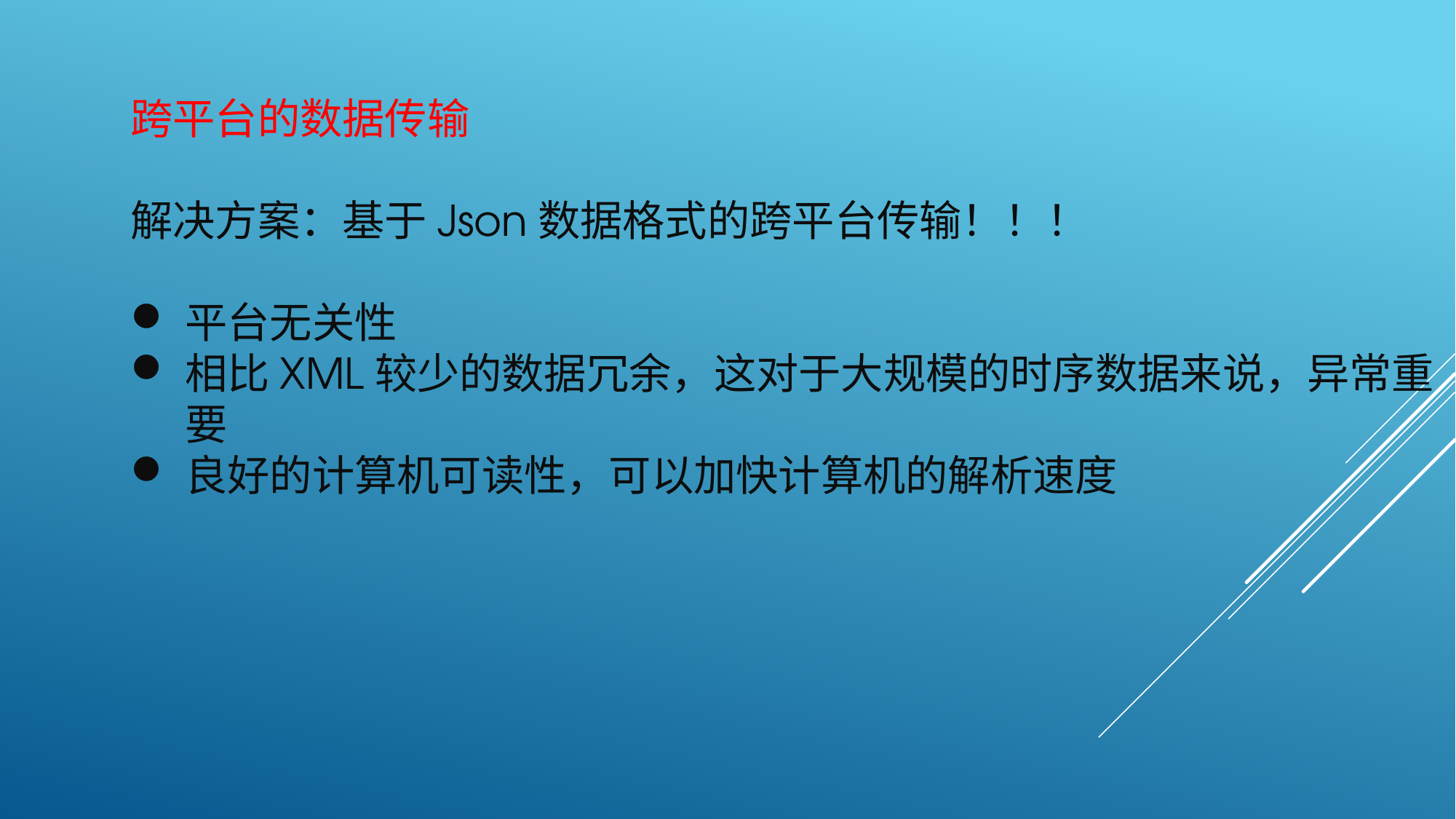

跨平台的数据传输

解决方案：基于Json数据格式的跨平台传输！！！

平台无关性
相比XML较少的数据冗余，这对于大规模的时序数据来说，异常重要
良好的计算机可读性，可以加快计算机的解析速度